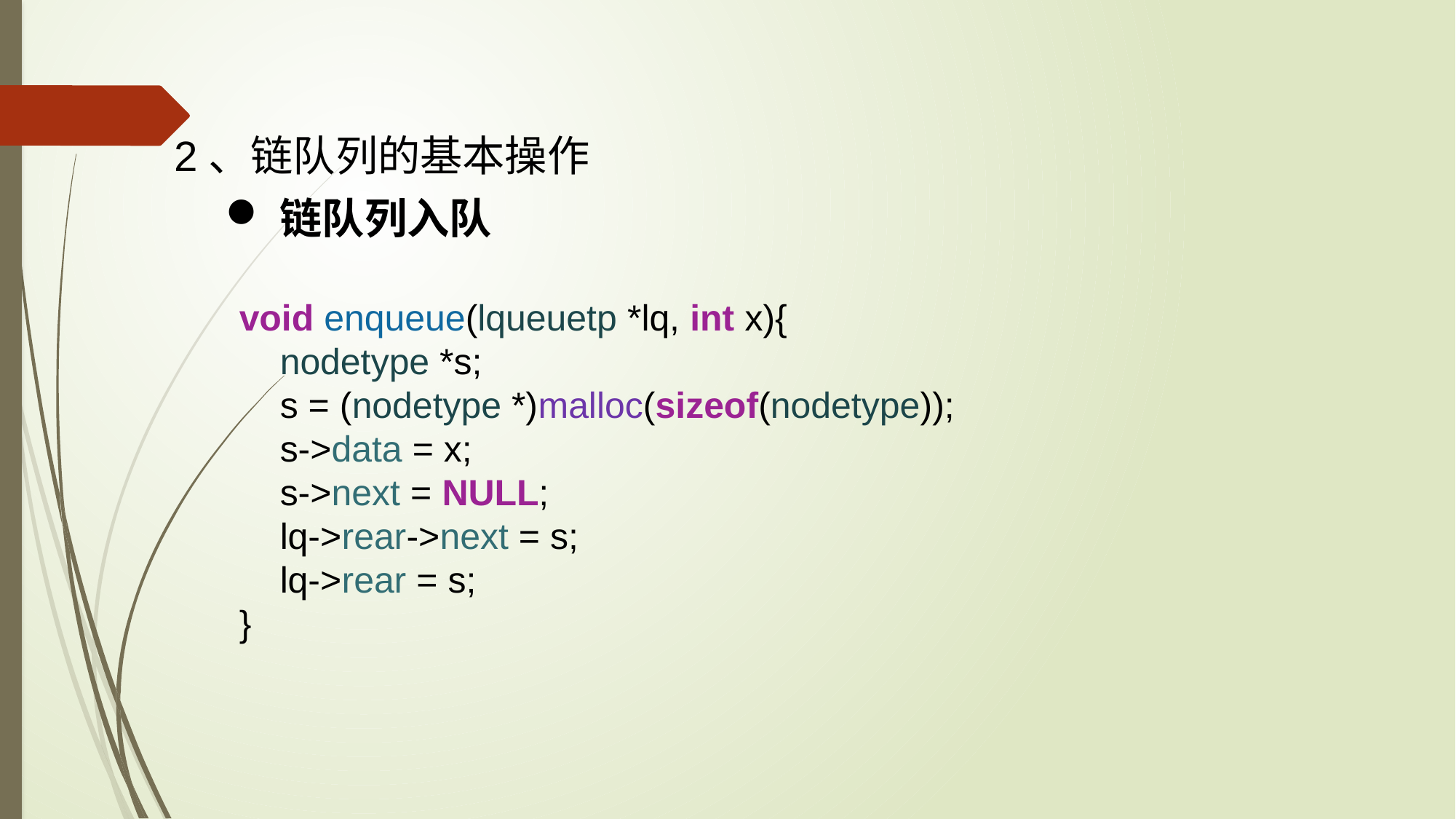

2、链队列的基本操作
链队列入队
void enqueue(lqueuetp *lq, int x){
    nodetype *s;
    s = (nodetype *)malloc(sizeof(nodetype));
    s->data = x;
    s->next = NULL;
    lq->rear->next = s;
    lq->rear = s;
}